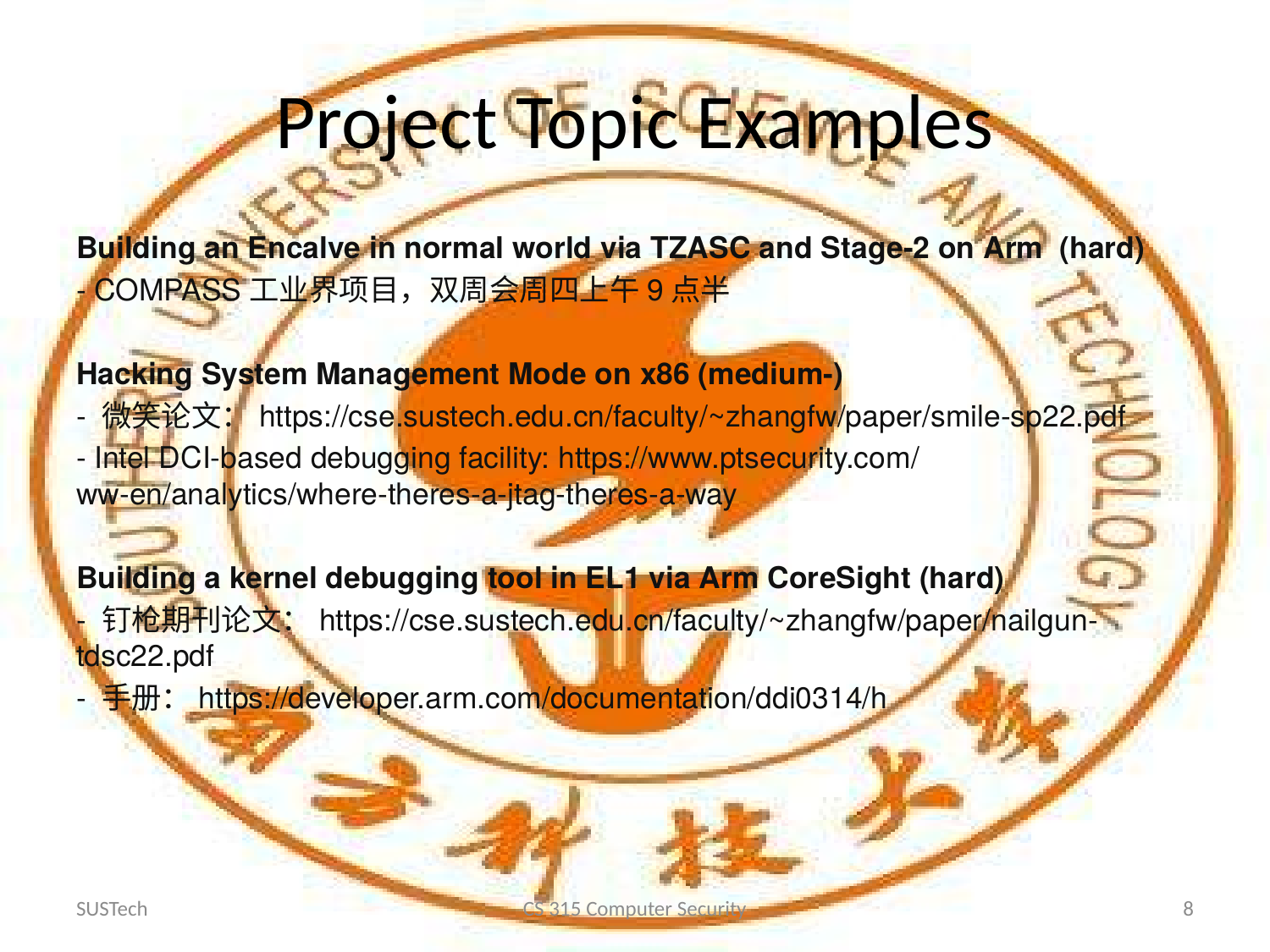

# Project Topic Examples
Building an Encalve in normal world via TZASC and Stage-2 on Arm  (hard)
- COMPASS工业界项目，双周会周四上午9点半

Hacking System Management Mode on x86 (medium-)
- 微笑论文：https://cse.sustech.edu.cn/faculty/~zhangfw/paper/smile-sp22.pdf
- Intel DCI-based debugging facility: https://www.ptsecurity.com/ ww-en/analytics/where-theres-a-jtag-theres-a-way

Building a kernel debugging tool in EL1 via Arm CoreSight (hard)
- 钉枪期刊论文：https://cse.sustech.edu.cn/faculty/~zhangfw/paper/nailgun-tdsc22.pdf
- 手册：https://developer.arm.com/documentation/ddi0314/h

SUSTech
CS 315 Computer Security
8